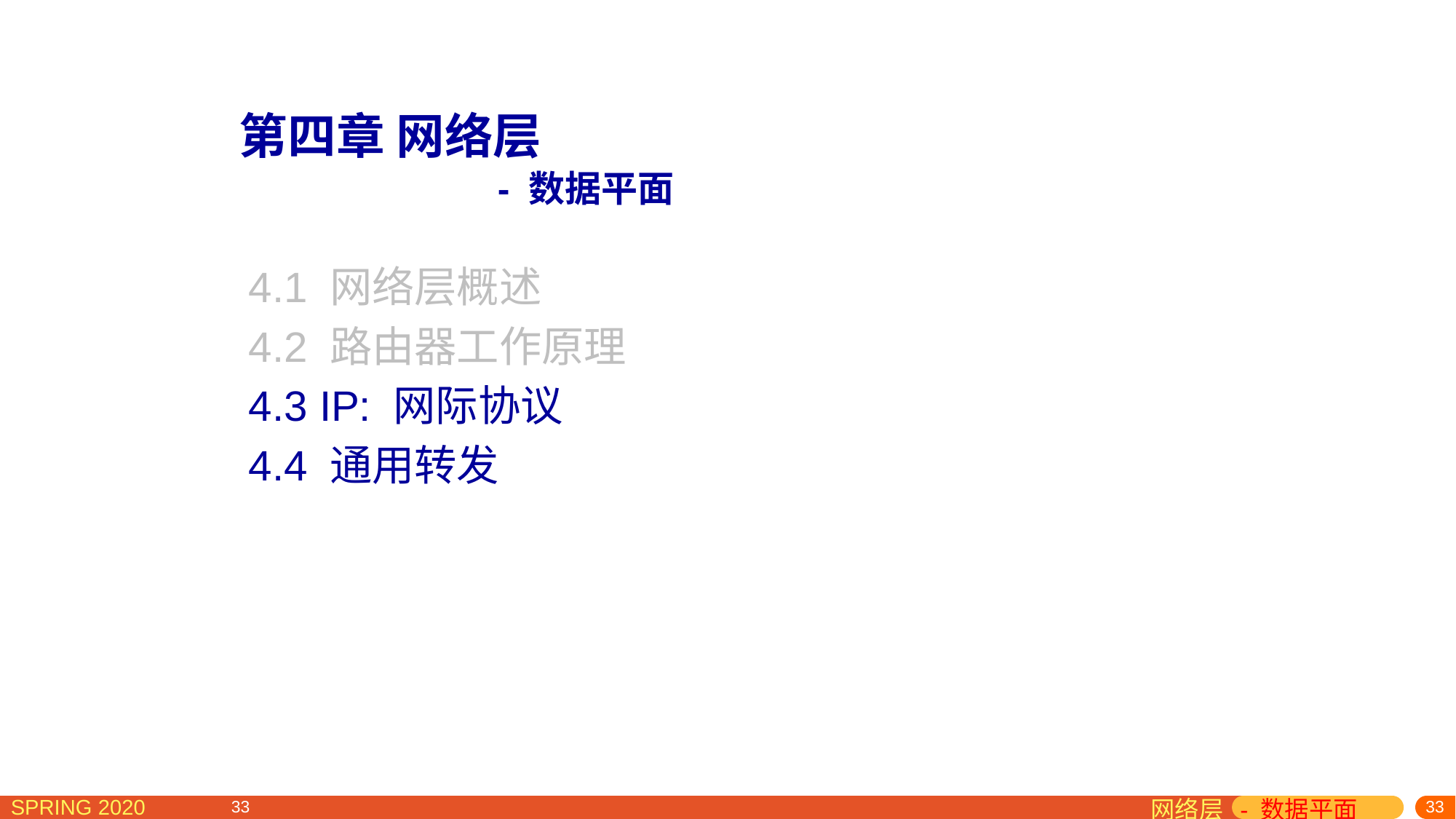

第四章 网络层
- 数据平面
4.1 网络层概述
4.2 路由器工作原理
4.3 IP: 网际协议
4.4 通用转发
网络层  - 数据平面